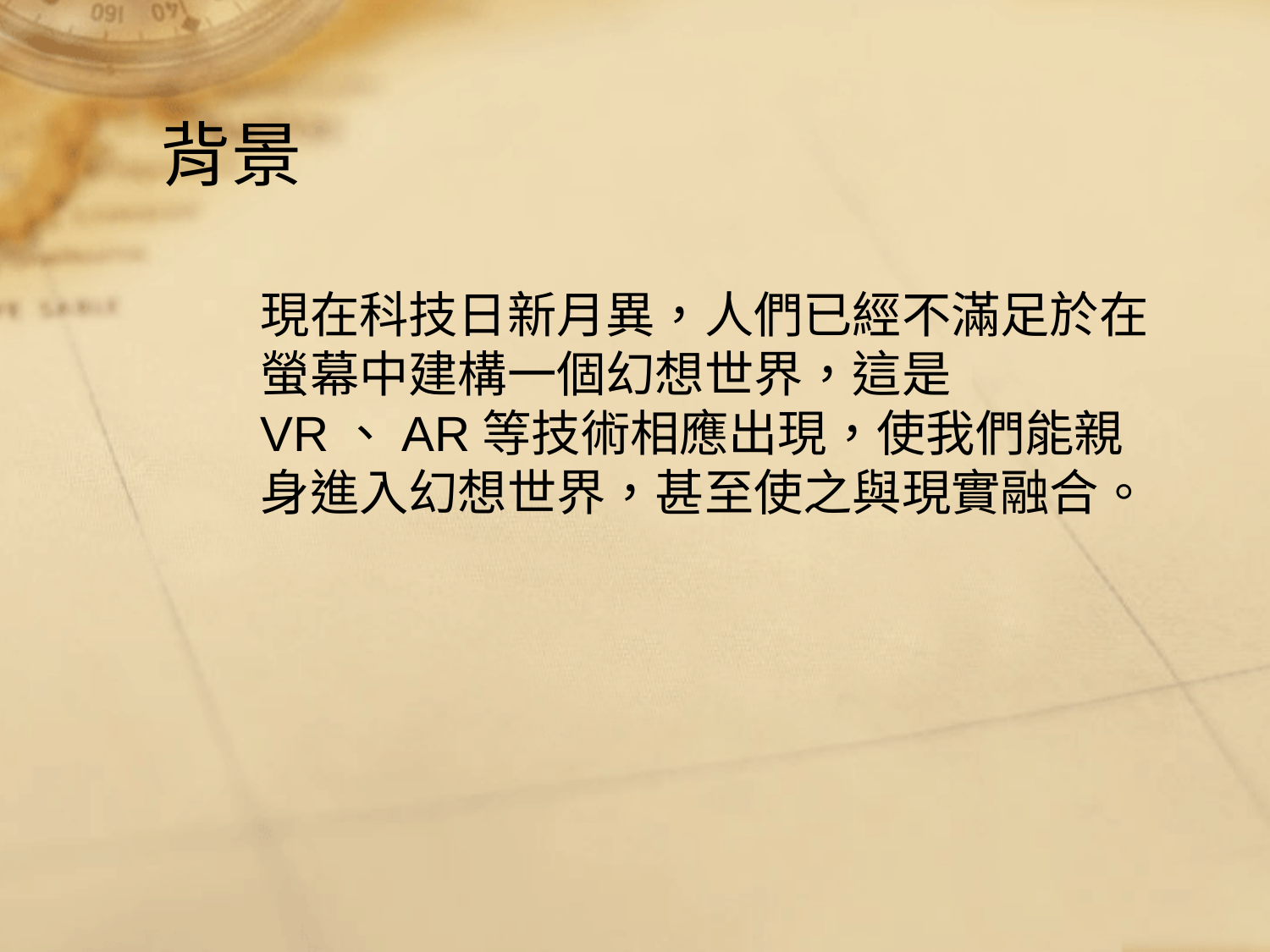

# 背景
現在科技日新月異，人們已經不滿足於在螢幕中建構一個幻想世界，這是VR、AR等技術相應出現，使我們能親身進入幻想世界，甚至使之與現實融合。